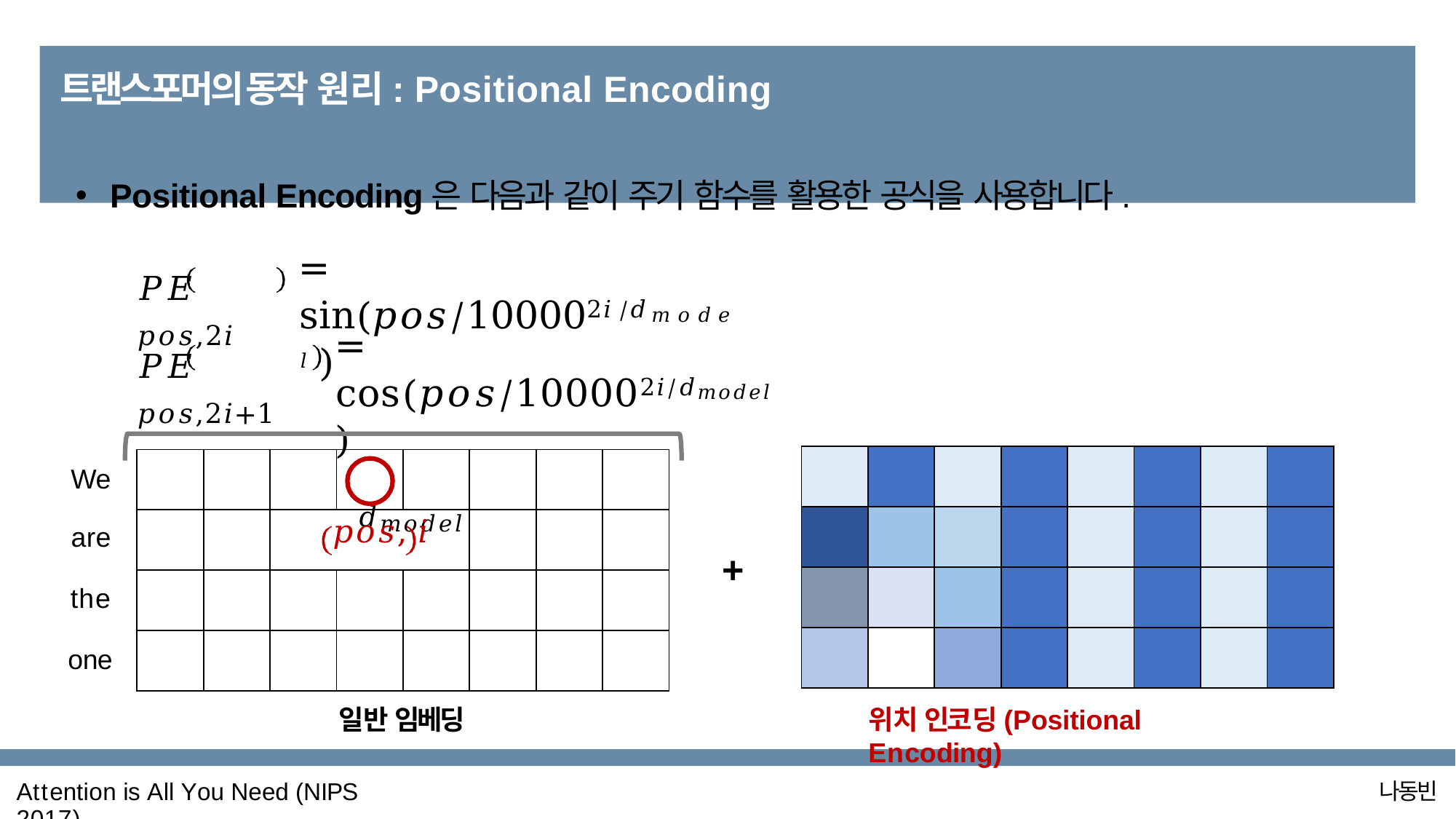

# 트랜스포머의 동작 원리: Positional Encoding
Positional Encoding은 다음과 같이 주기 함수를 활용한 공식을 사용합니다.
= sin(𝑝𝑜𝑠/100002𝑖/𝑑𝑚𝑜𝑑𝑒𝑙 )
𝑃𝐸 𝑝𝑜𝑠,2𝑖

= cos(𝑝𝑜𝑠/100002𝑖/𝑑𝑚𝑜𝑑𝑒𝑙)
𝑑𝑚𝑜𝑑𝑒𝑙
𝑃𝐸 𝑝𝑜𝑠,2𝑖+1

|  |  |  |  |  |  |  |  |
| --- | --- | --- | --- | --- | --- | --- | --- |
|  |  |  |  |  |  |  |  |
|  |  |  |  |  |  |  |  |
|  |  |  |  |  |  |  |  |
|  |  |  |  |  |  |  |  |
| --- | --- | --- | --- | --- | --- | --- | --- |
|  |  | 𝑝𝑜𝑠, 𝑖 |  |  |  |  |  |
|  |  |  |  |  |  |  |  |
|  |  |  |  |  |  |  |  |

We
are

+
the
one
일반 임베딩
위치 인코딩(Positional Encoding)

Attention is All You Need (NIPS 2017)
나동빈